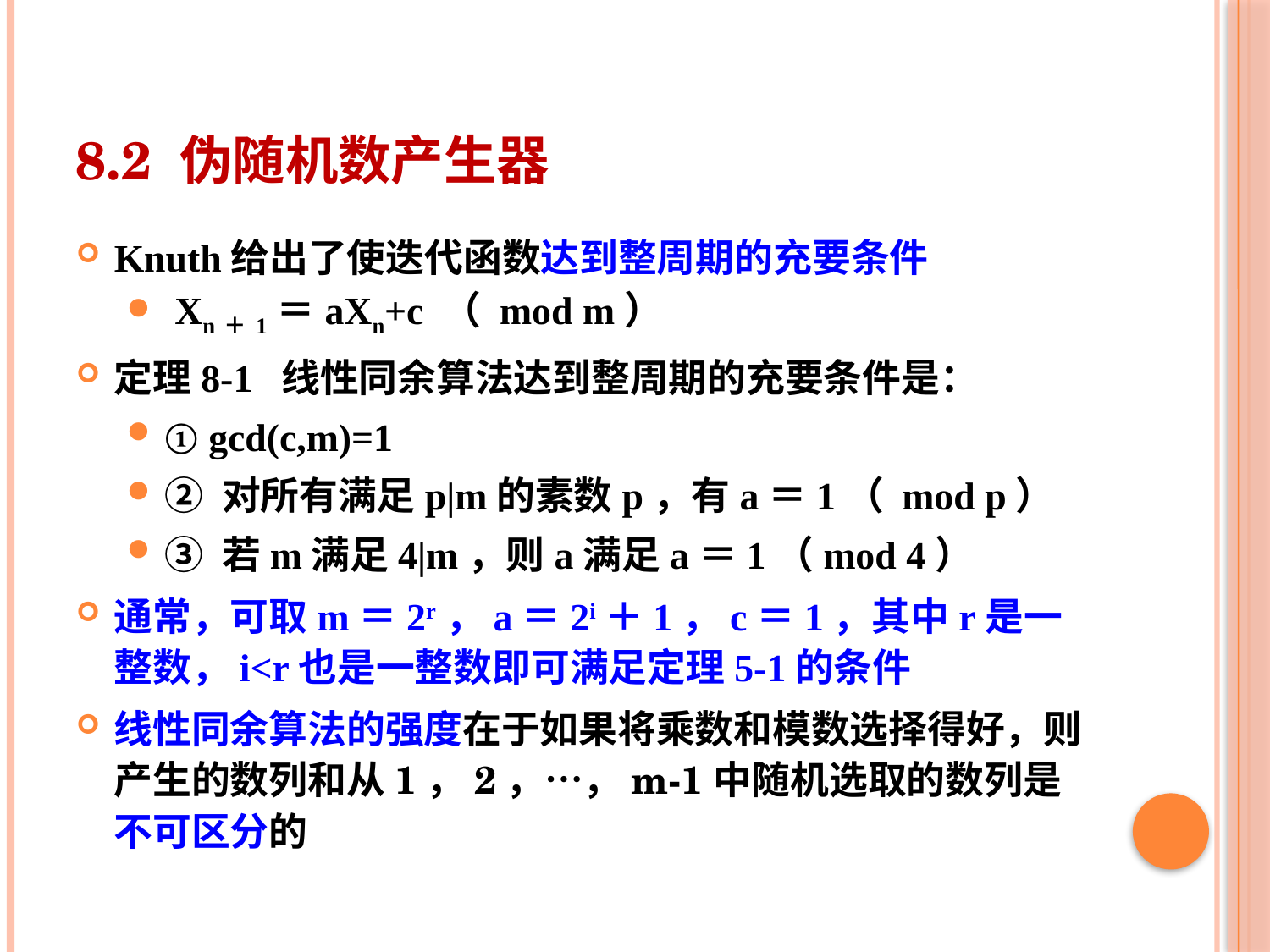

# 8.2 伪随机数产生器
Knuth给出了使迭代函数达到整周期的充要条件
 Xn＋1＝aXn+c （ mod m）
定理8-1  线性同余算法达到整周期的充要条件是：
① gcd(c,m)=1
② 对所有满足p|m的素数p，有a＝1（ mod p）
③ 若m满足4|m，则a满足a＝1（mod 4）
通常，可取m＝2r，a＝2i＋1，c＝1，其中r是一整数，i<r也是一整数即可满足定理5-1的条件
线性同余算法的强度在于如果将乘数和模数选择得好，则产生的数列和从1，2，…，m-1中随机选取的数列是不可区分的